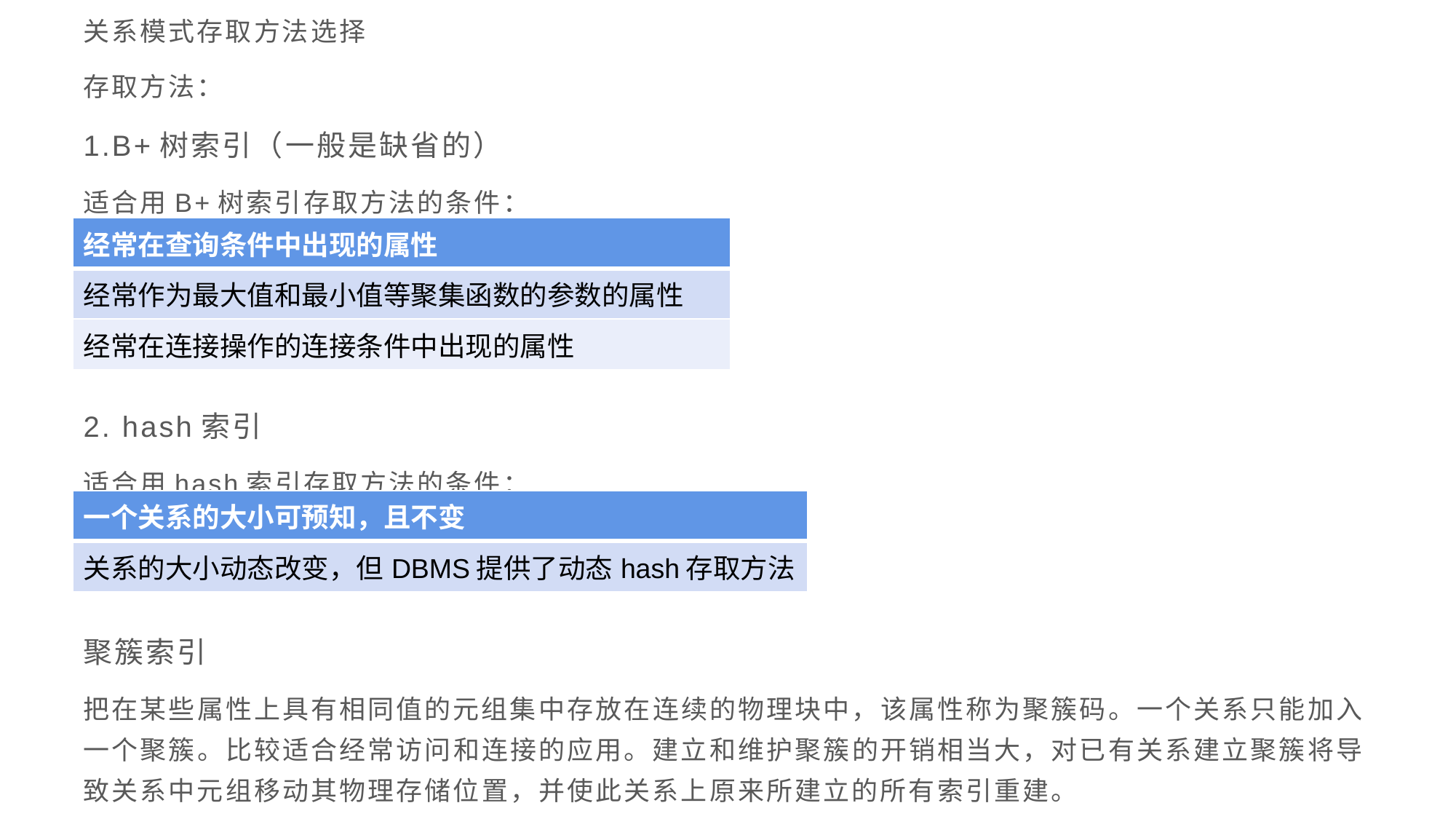

关系模式存取方法选择
存取方法：
1.B+树索引（一般是缺省的）
适合用B+树索引存取方法的条件：

2. hash索引
适合用hash索引存取方法的条件：

聚簇索引
把在某些属性上具有相同值的元组集中存放在连续的物理块中，该属性称为聚簇码。一个关系只能加入一个聚簇。比较适合经常访问和连接的应用。建立和维护聚簇的开销相当大，对已有关系建立聚簇将导致关系中元组移动其物理存储位置，并使此关系上原来所建立的所有索引重建。
| 经常在查询条件中出现的属性 |
| --- |
| 经常作为最大值和最小值等聚集函数的参数的属性 |
| 经常在连接操作的连接条件中出现的属性 |
| 一个关系的大小可预知，且不变 |
| --- |
| 关系的大小动态改变，但DBMS提供了动态hash存取方法 |